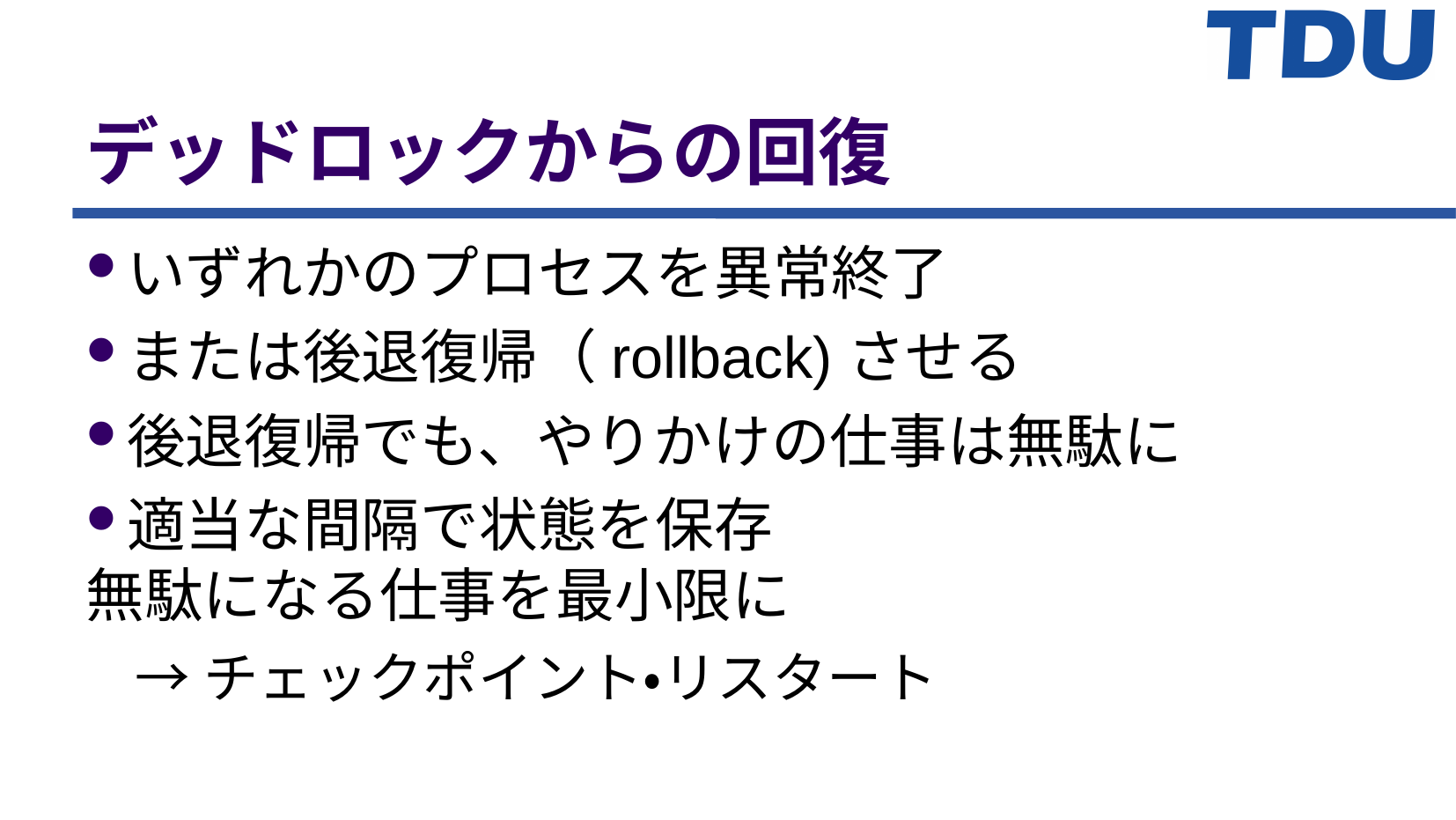

デッドロックからの回復
いずれかのプロセスを異常終了
または後退復帰（rollback)させる
後退復帰でも、やりかけの仕事は無駄に
適当な間隔で状態を保存
無駄になる仕事を最小限に
→チェックポイント・リスタート